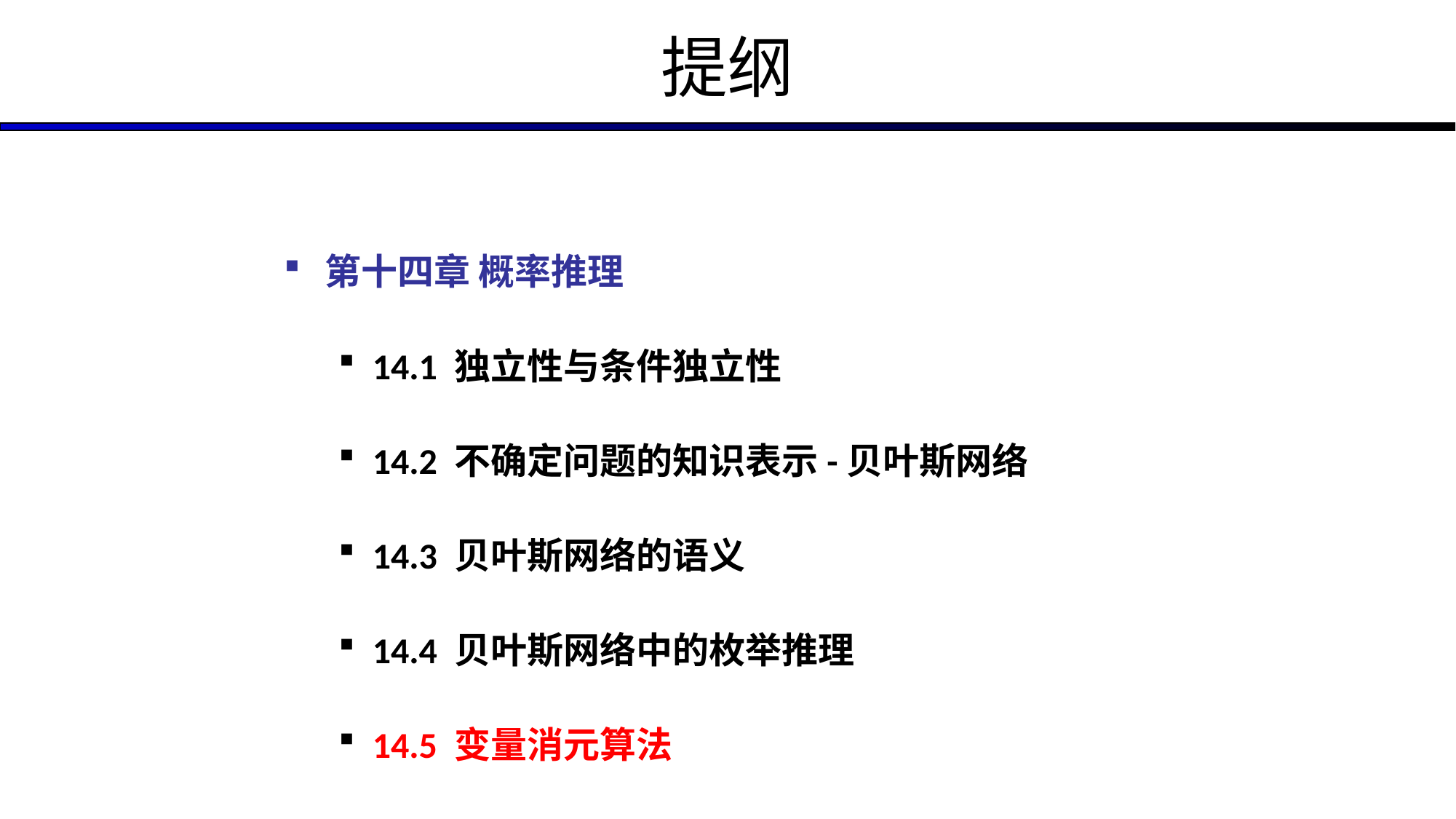

# 提纲
第十四章 概率推理
14.1 独立性与条件独立性
14.2 不确定问题的知识表示-贝叶斯网络
14.3 贝叶斯网络的语义
14.4 贝叶斯网络中的枚举推理
14.5 变量消元算法